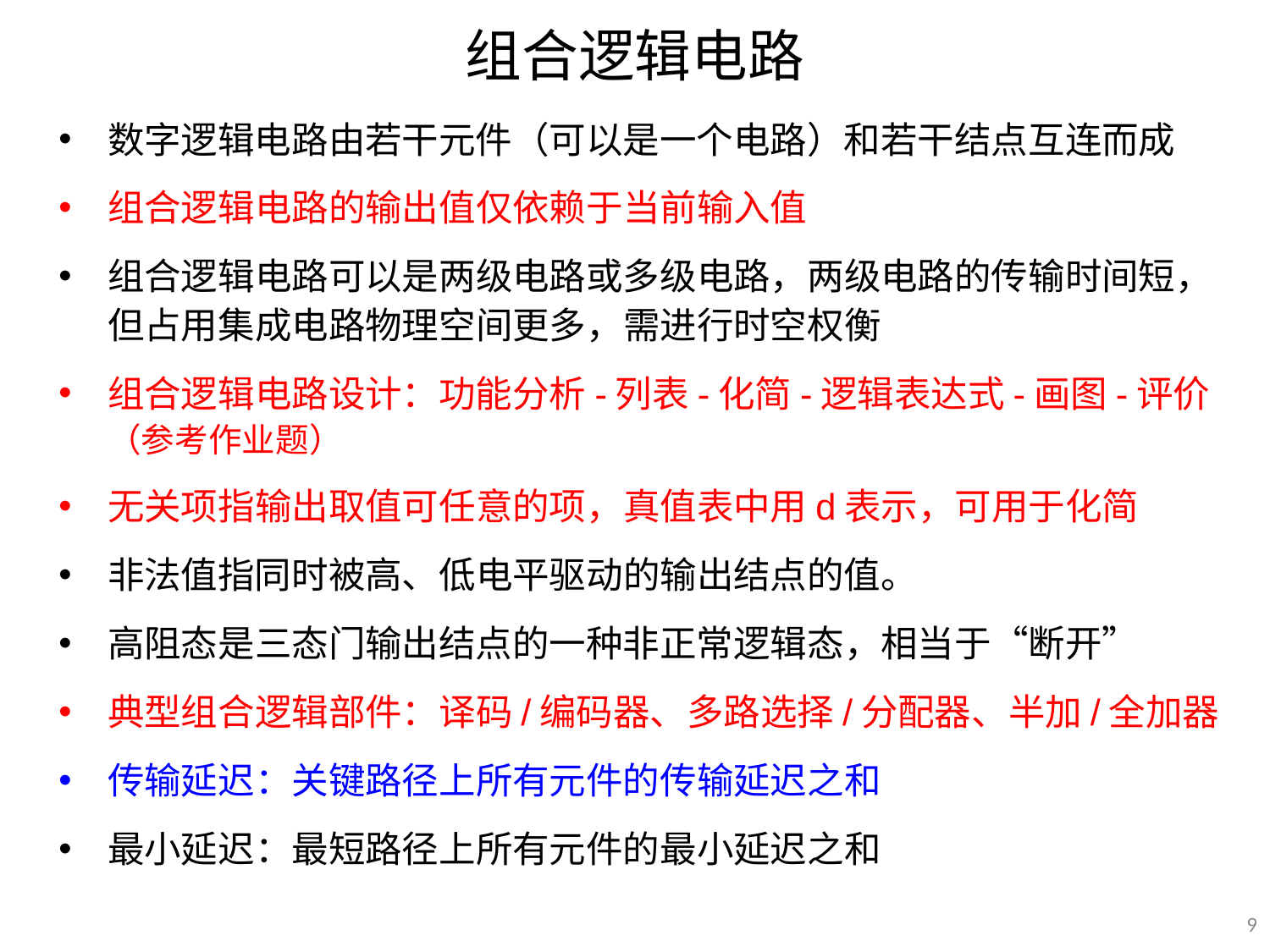

# 组合逻辑电路
数字逻辑电路由若干元件（可以是一个电路）和若干结点互连而成
组合逻辑电路的输出值仅依赖于当前输入值
组合逻辑电路可以是两级电路或多级电路，两级电路的传输时间短，但占用集成电路物理空间更多，需进行时空权衡
组合逻辑电路设计：功能分析-列表-化简-逻辑表达式-画图-评价（参考作业题）
无关项指输出取值可任意的项，真值表中用d表示，可用于化简
非法值指同时被高、低电平驱动的输出结点的值。
高阻态是三态门输出结点的一种非正常逻辑态，相当于“断开”
典型组合逻辑部件：译码/编码器、多路选择/分配器、半加/全加器
传输延迟：关键路径上所有元件的传输延迟之和
最小延迟：最短路径上所有元件的最小延迟之和
9